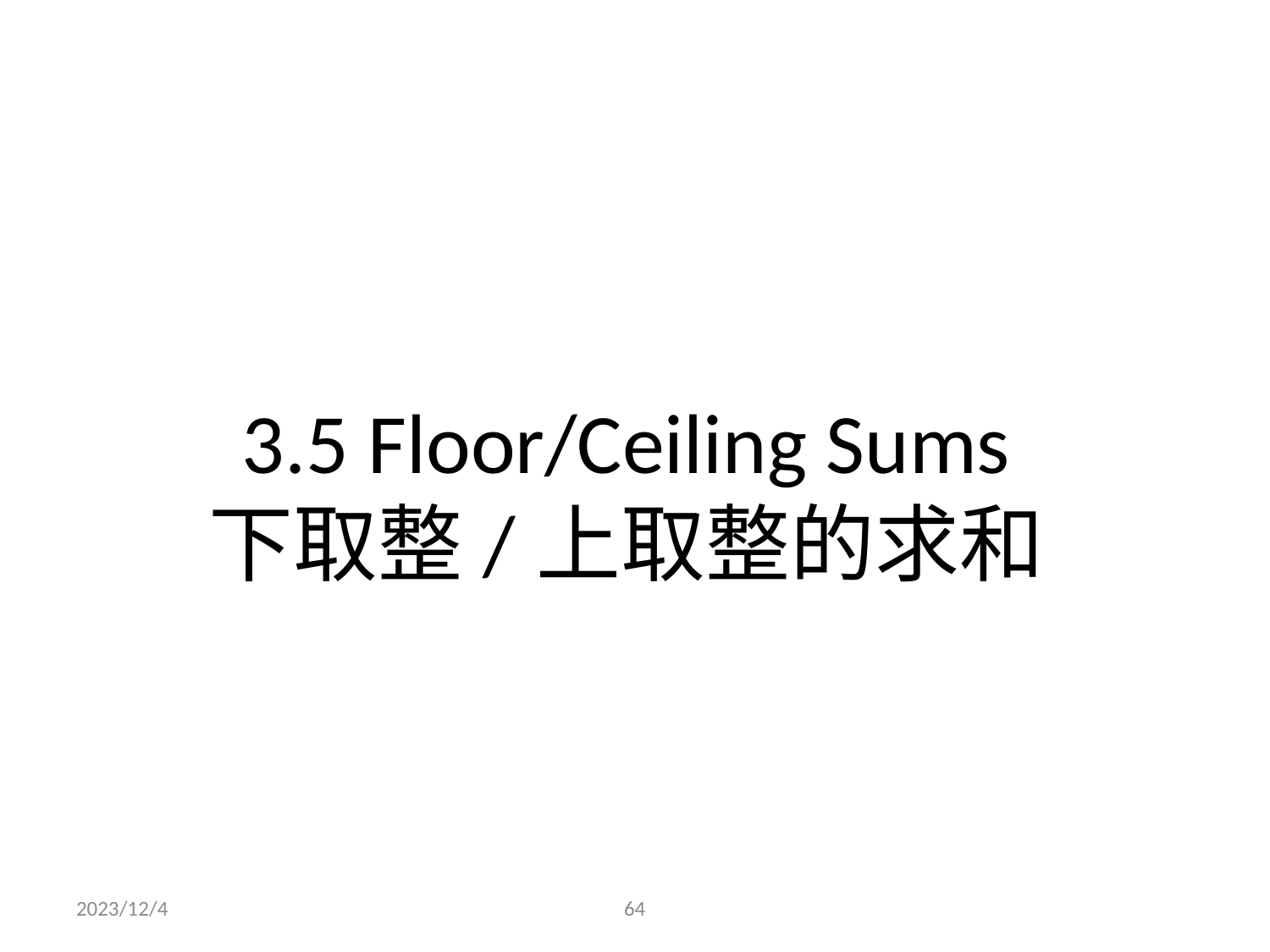

# 3.5 Floor/Ceiling Sums 下取整/上取整的求和

2023/12/4
64